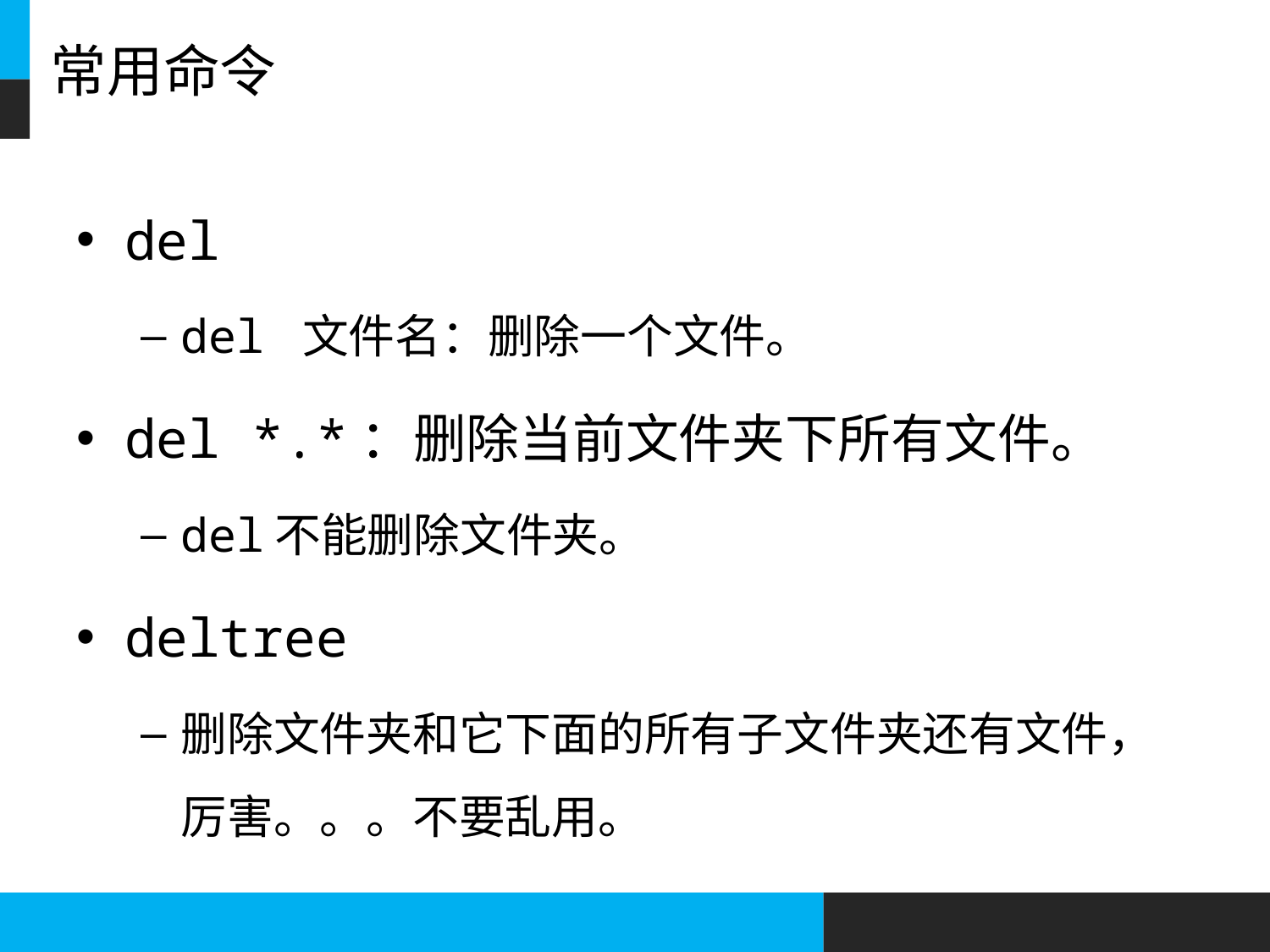

# 常用命令
del
del 文件名：删除一个文件。
del *.*：删除当前文件夹下所有文件。
del不能删除文件夹。
deltree
删除文件夹和它下面的所有子文件夹还有文件，厉害。。。不要乱用。